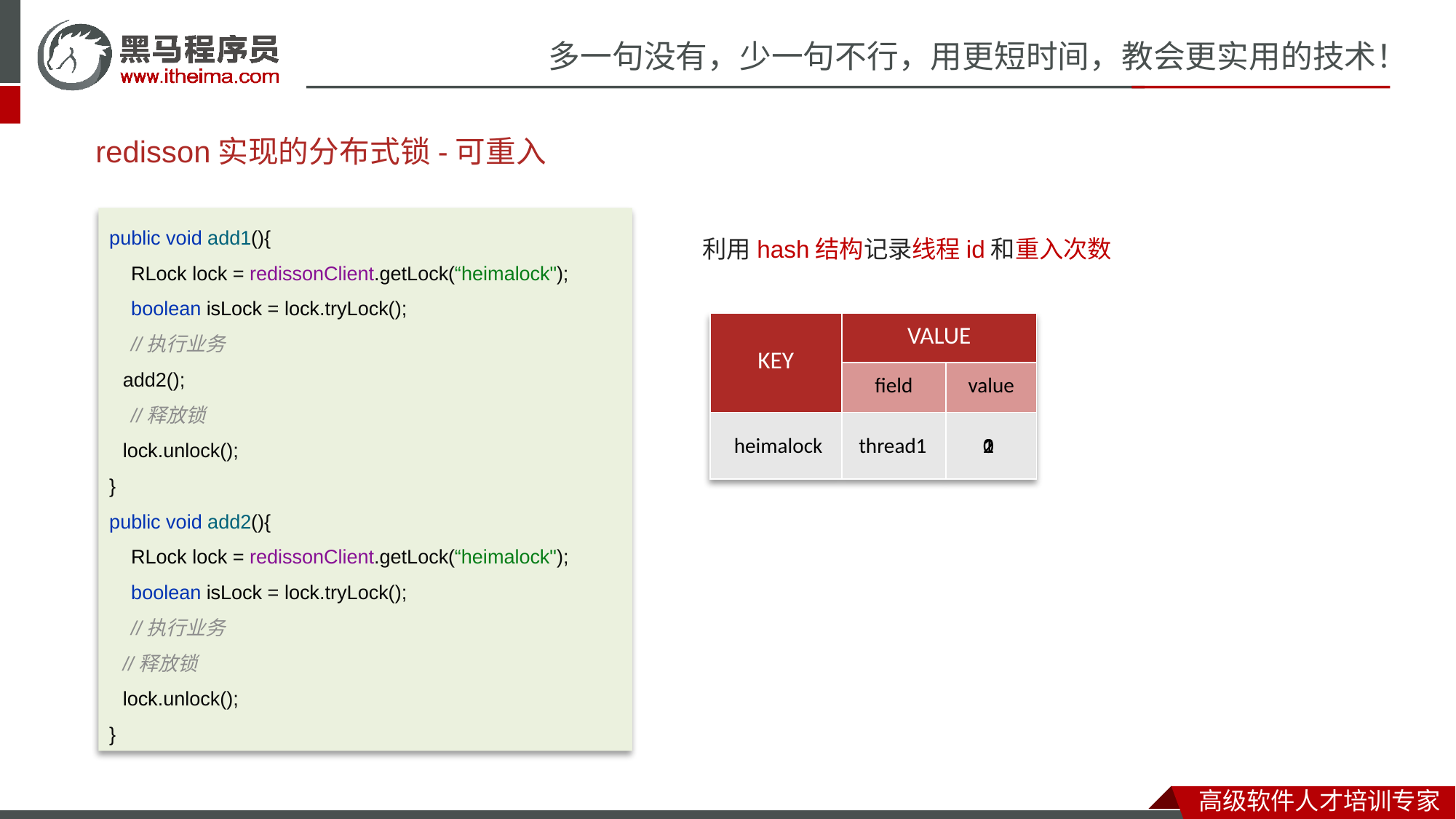

# redisson实现的分布式锁-可重入
public void add1(){
    RLock lock = redissonClient.getLock(“heimalock");
    boolean isLock = lock.tryLock();
    //执行业务
  add2();
    //释放锁
  lock.unlock();
}
public void add2(){
    RLock lock = redissonClient.getLock(“heimalock");
    boolean isLock = lock.tryLock();
    //执行业务
  //释放锁
  lock.unlock();
}
利用hash结构记录线程id和重入次数
| KEY | VALUE |  |
| --- | --- | --- |
|  | field | value |
|  |  |  |
heimalock
thread1
1
2
0
2